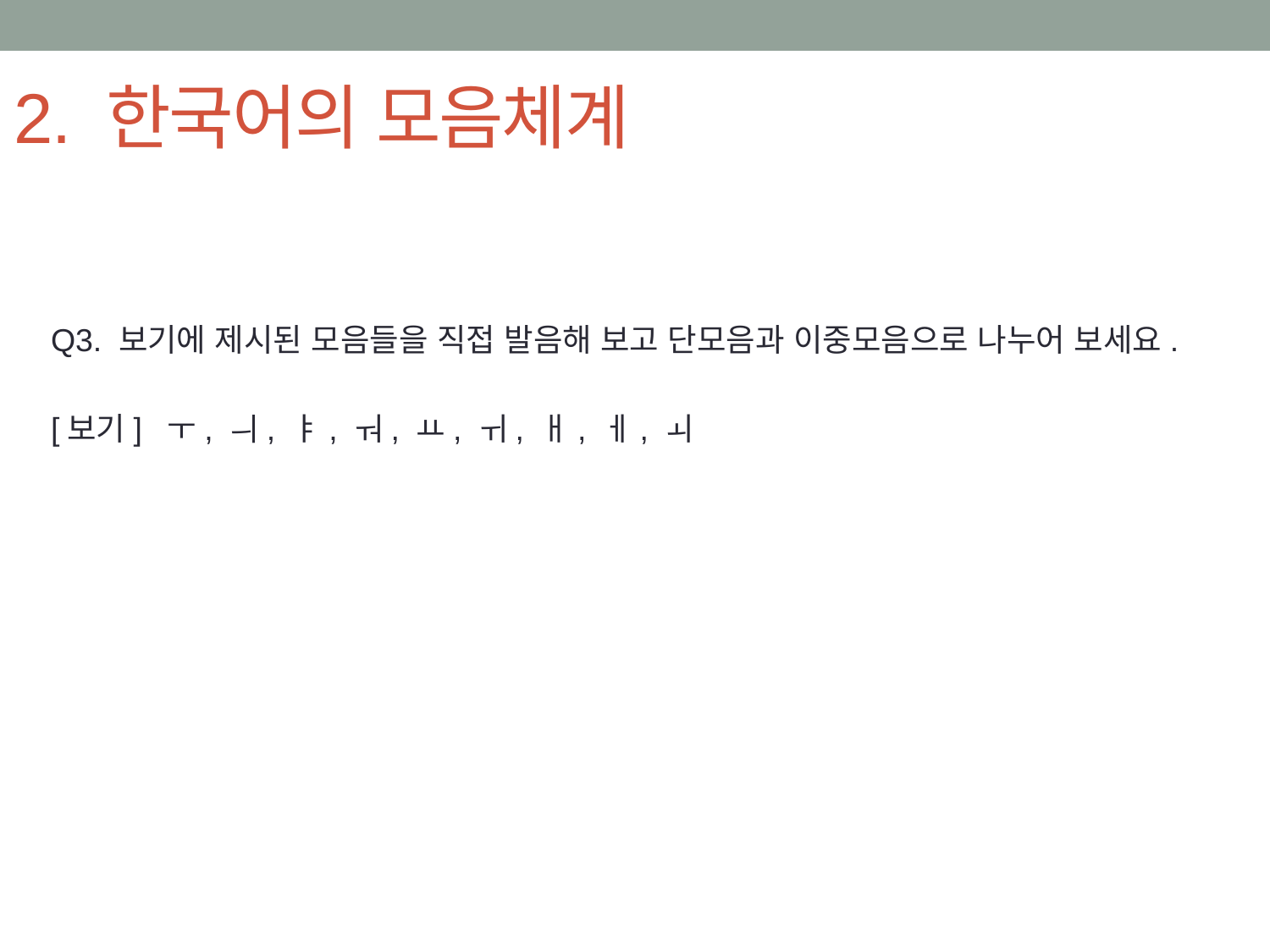

# 2. 한국어의 모음체계

Q3. 보기에 제시된 모음들을 직접 발음해 보고 단모음과 이중모음으로 나누어 보세요.

[보기]  ㅜ, ㅢ, ㅑ, ㅝ, ㅛ, ㅟ, ㅐ, ㅔ, ㅚ